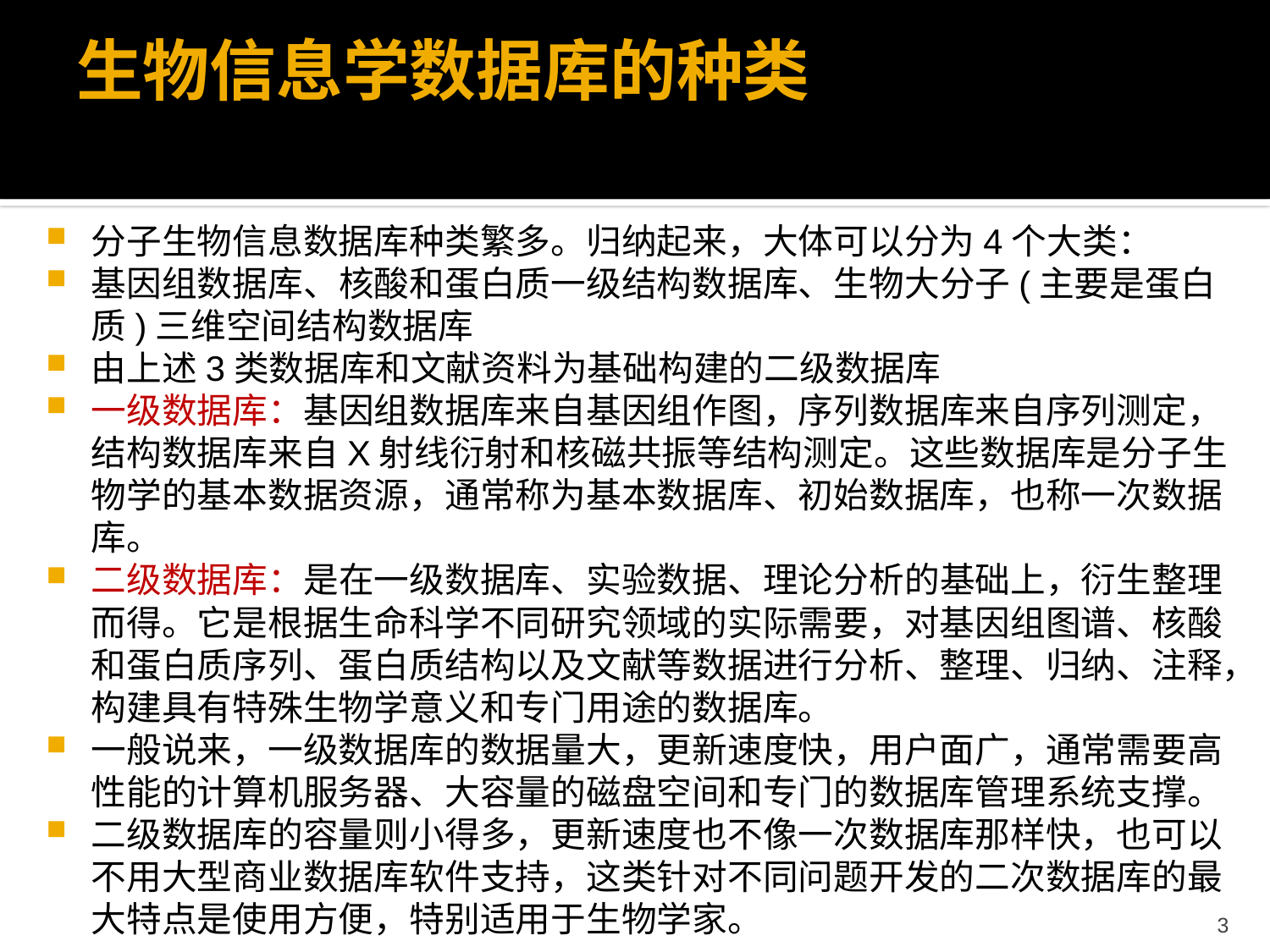

# 生物信息学数据库的种类
分子生物信息数据库种类繁多。归纳起来，大体可以分为4个大类：
基因组数据库、核酸和蛋白质一级结构数据库、生物大分子(主要是蛋白质)三维空间结构数据库
由上述3类数据库和文献资料为基础构建的二级数据库
一级数据库：基因组数据库来自基因组作图，序列数据库来自序列测定，结构数据库来自X射线衍射和核磁共振等结构测定。这些数据库是分子生物学的基本数据资源，通常称为基本数据库、初始数据库，也称一次数据库。
二级数据库：是在一级数据库、实验数据、理论分析的基础上，衍生整理而得。它是根据生命科学不同研究领域的实际需要，对基因组图谱、核酸和蛋白质序列、蛋白质结构以及文献等数据进行分析、整理、归纳、注释，构建具有特殊生物学意义和专门用途的数据库。
一般说来，一级数据库的数据量大，更新速度快，用户面广，通常需要高性能的计算机服务器、大容量的磁盘空间和专门的数据库管理系统支撑。
二级数据库的容量则小得多，更新速度也不像一次数据库那样快，也可以不用大型商业数据库软件支持，这类针对不同问题开发的二次数据库的最大特点是使用方便，特别适用于生物学家。

3